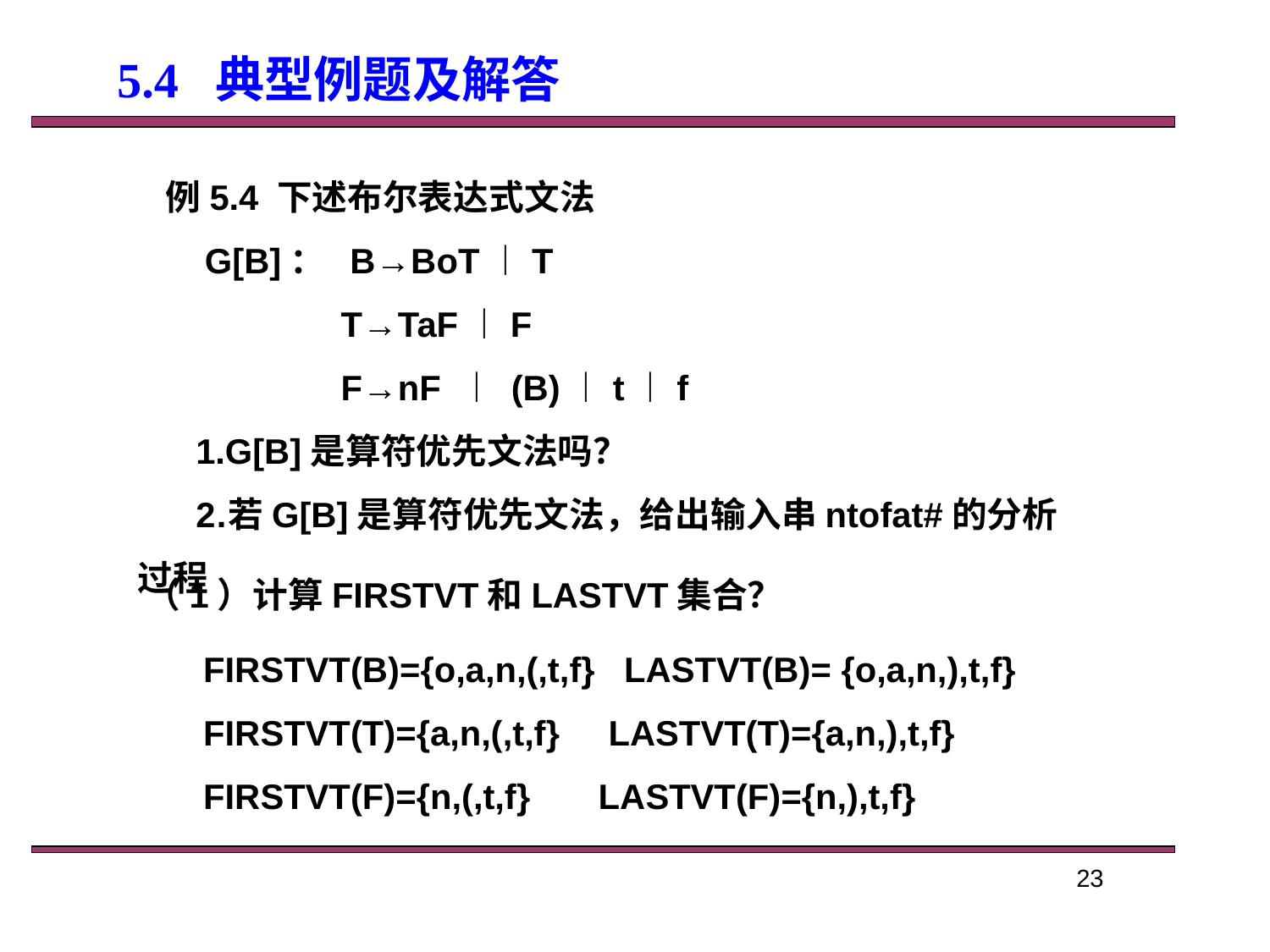

5.4  典型例题及解答
例5.4 下述布尔表达式文法
    G[B]：  B→BoT︱T
                  T→TaF︱F
                  F→nF ︱ (B)︱t︱f
G[B]是算符优先文法吗？
若G[B]是算符优先文法，给出输入串ntofat#的分析过程
（1）计算FIRSTVT和LASTVT集合？
FIRSTVT(B)={o,a,n,(,t,f}   LASTVT(B)= {o,a,n,),t,f}
FIRSTVT(T)={a,n,(,t,f}     LASTVT(T)={a,n,),t,f}
FIRSTVT(F)={n,(,t,f}       LASTVT(F)={n,),t,f}
23